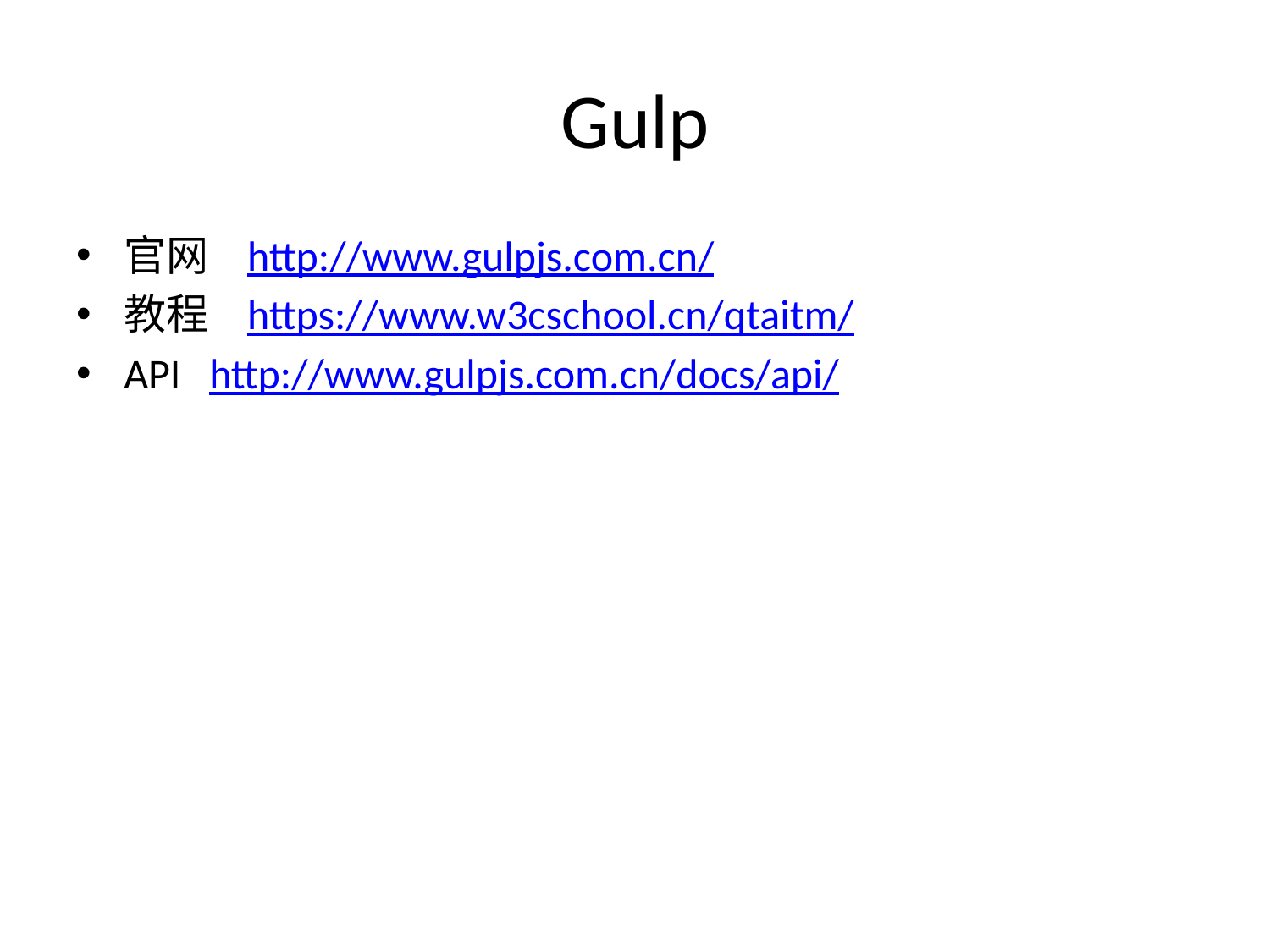

# Gulp
官网   http://www.gulpjs.com.cn/
教程   https://www.w3cschool.cn/qtaitm/
API   http://www.gulpjs.com.cn/docs/api/